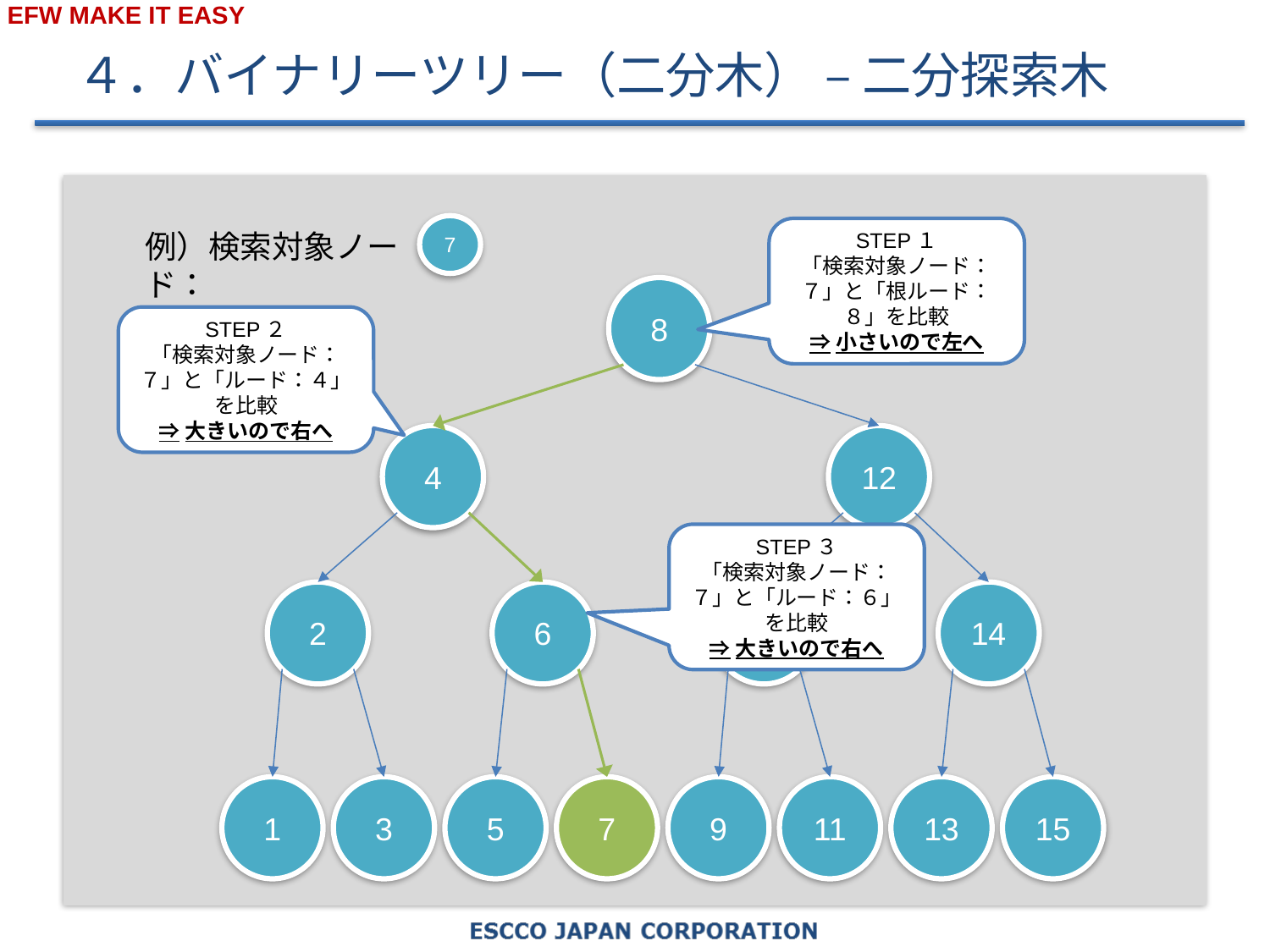

# ４．バイナリーツリー（二分木） – 二分探索木

7
例）検索対象ノード：
STEP１
「検索対象ノード：７」と「根ルード：８」を比較
⇒小さいので左へ
8
STEP２
「検索対象ノード：７」と「ルード：４」を比較
⇒大きいので右へ
4
12
STEP３
「検索対象ノード：７」と「ルード：６」を比較
⇒大きいので右へ
2
6
10
14
1
3
5
7
9
11
13
15